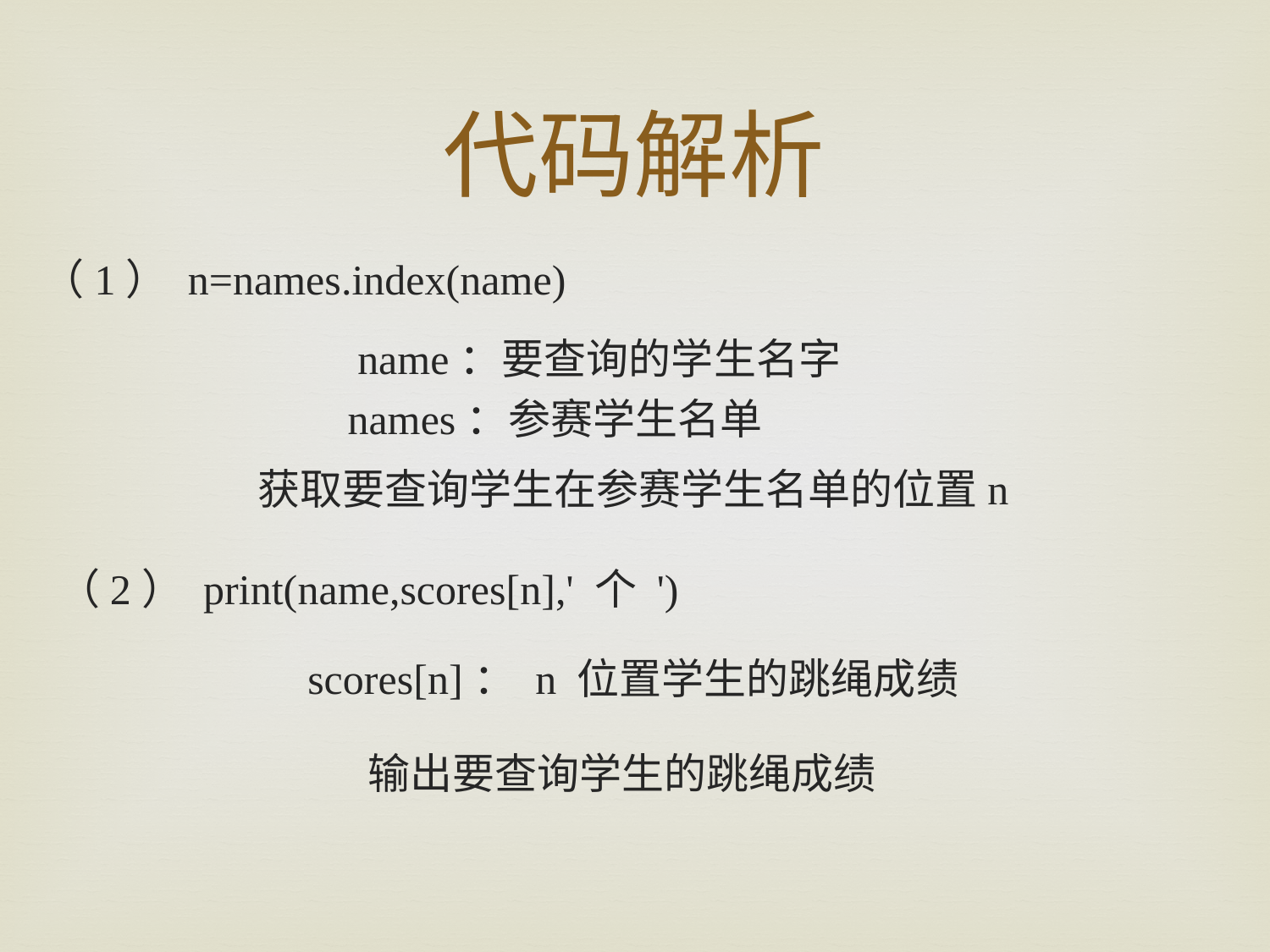

# 代码解析
（1） n=names.index(name)
name：要查询的学生名字
names：参赛学生名单
获取要查询学生在参赛学生名单的位置n
（2） print(name,scores[n],' 个 ')
scores[n]： n 位置学生的跳绳成绩
输出要查询学生的跳绳成绩